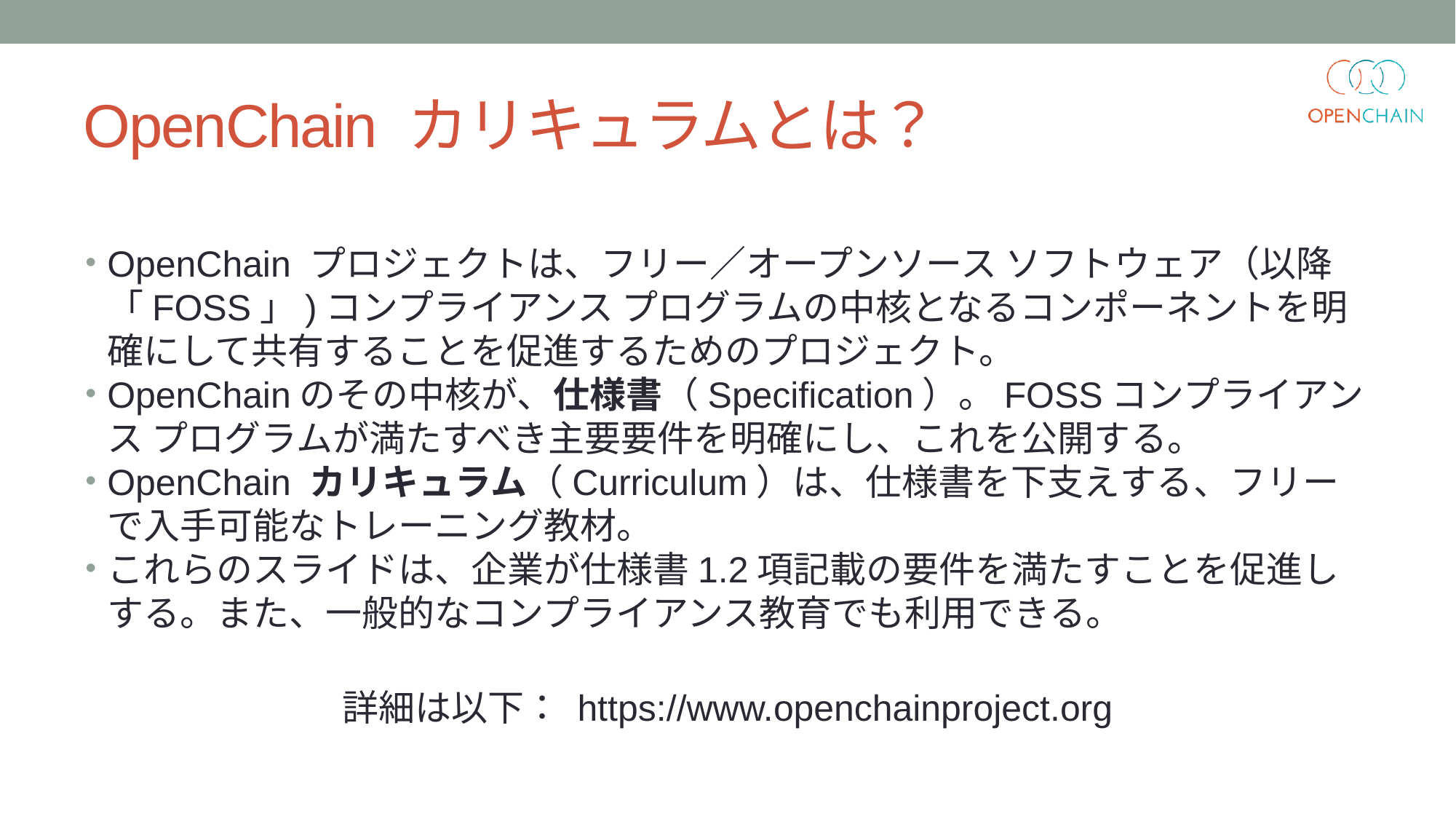

# OpenChain カリキュラムとは？

OpenChain プロジェクトは、フリー／オープンソース ソフトウェア（以降「FOSS」)コンプライアンス プログラムの中核となるコンポーネントを明確にして共有することを促進するためのプロジェクト。
OpenChainのその中核が、仕様書（Specification）。FOSSコンプライアンス プログラムが満たすべき主要要件を明確にし、これを公開する。
OpenChain カリキュラム（Curriculum）は、仕様書を下支えする、フリーで入手可能なトレーニング教材。
これらのスライドは、企業が仕様書1.2項記載の要件を満たすことを促進しする。また、一般的なコンプライアンス教育でも利用できる。

詳細は以下： https://www.openchainproject.org